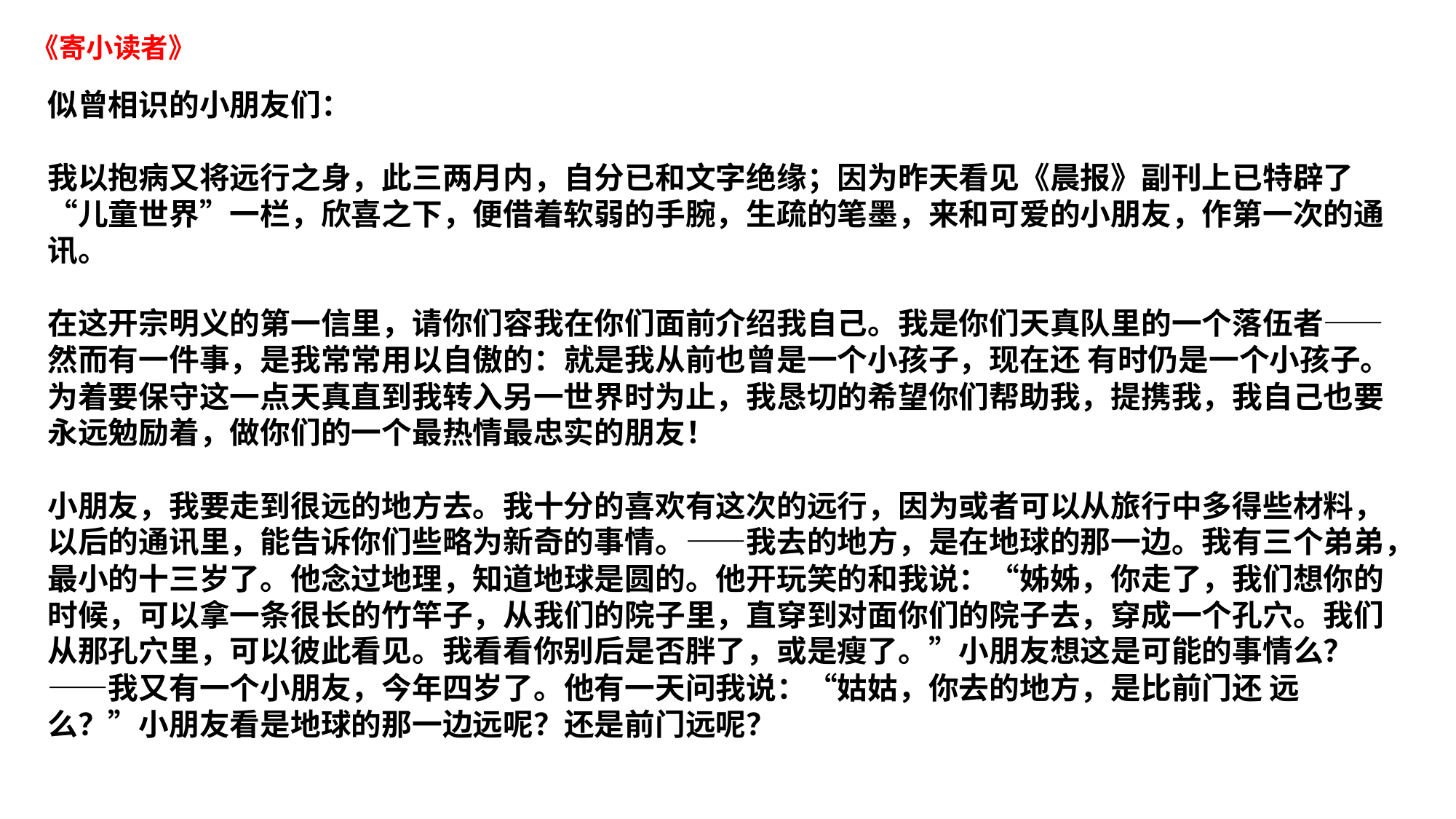

《寄小读者》
似曾相识的小朋友们：

我以抱病又将远行之身，此三两月内，自分已和文字绝缘；因为昨天看见《晨报》副刊上已特辟了“儿童世界”一栏，欣喜之下，便借着软弱的手腕，生疏的笔墨，来和可爱的小朋友，作第一次的通讯。

在这开宗明义的第一信里，请你们容我在你们面前介绍我自己。我是你们天真队里的一个落伍者——然而有一件事，是我常常用以自傲的：就是我从前也曾是一个小孩子，现在还 有时仍是一个小孩子。为着要保守这一点天真直到我转入另一世界时为止，我恳切的希望你们帮助我，提携我，我自己也要永远勉励着，做你们的一个最热情最忠实的朋友！

小朋友，我要走到很远的地方去。我十分的喜欢有这次的远行，因为或者可以从旅行中多得些材料，以后的通讯里，能告诉你们些略为新奇的事情。——我去的地方，是在地球的那一边。我有三个弟弟，最小的十三岁了。他念过地理，知道地球是圆的。他开玩笑的和我说：“姊姊，你走了，我们想你的时候，可以拿一条很长的竹竿子，从我们的院子里，直穿到对面你们的院子去，穿成一个孔穴。我们从那孔穴里，可以彼此看见。我看看你别后是否胖了，或是瘦了。”小朋友想这是可能的事情么？——我又有一个小朋友，今年四岁了。他有一天问我说：“姑姑，你去的地方，是比前门还 远么？”小朋友看是地球的那一边远呢？还是前门远呢？